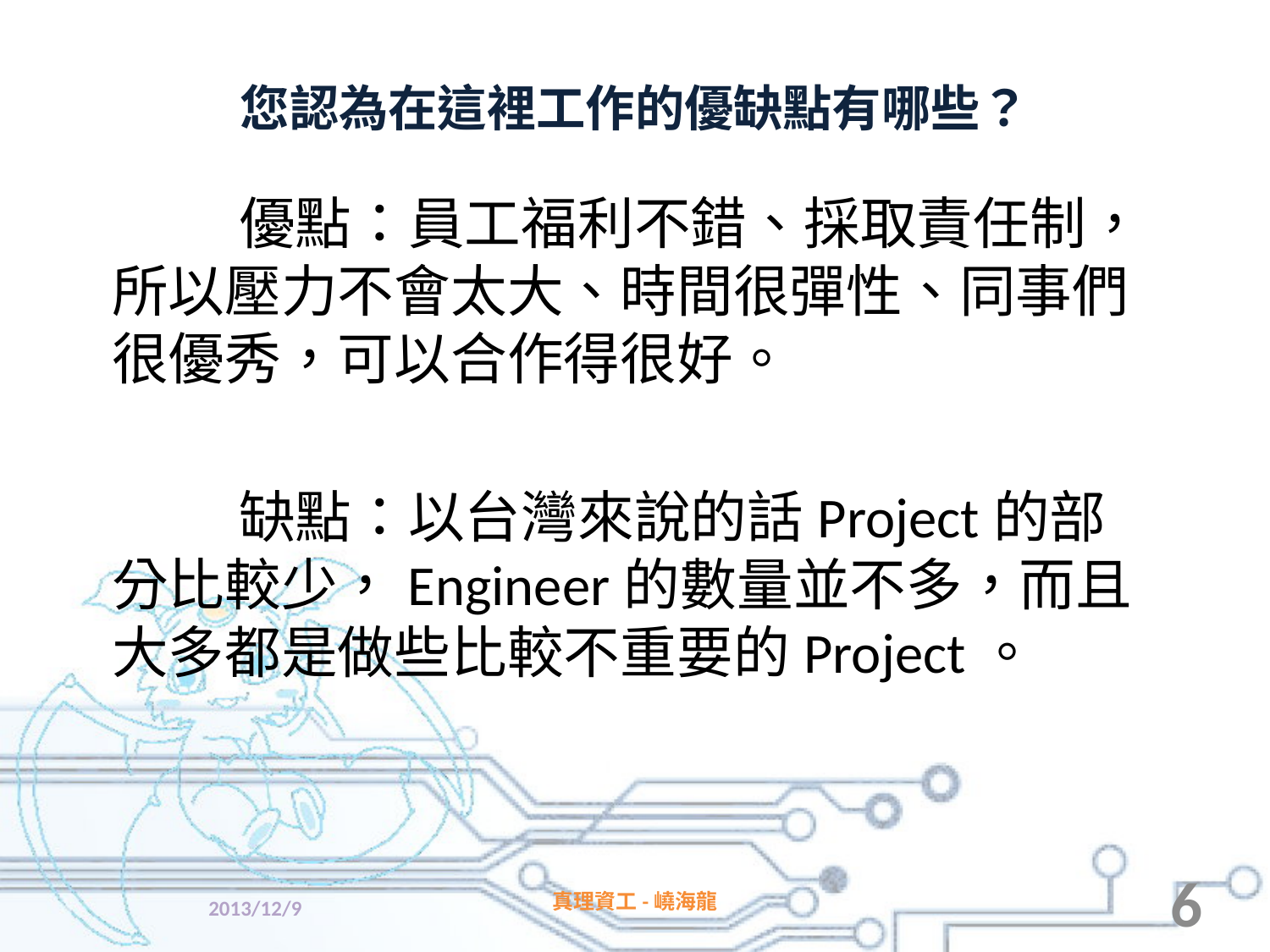

# 您認為在這裡工作的優缺點有哪些？
	優點：員工福利不錯、採取責任制，所以壓力不會太大、時間很彈性、同事們很優秀，可以合作得很好。

	缺點：以台灣來說的話Project的部分比較少，Engineer的數量並不多，而且大多都是做些比較不重要的Project。
真理資工-嶢海龍
6
2013/12/9